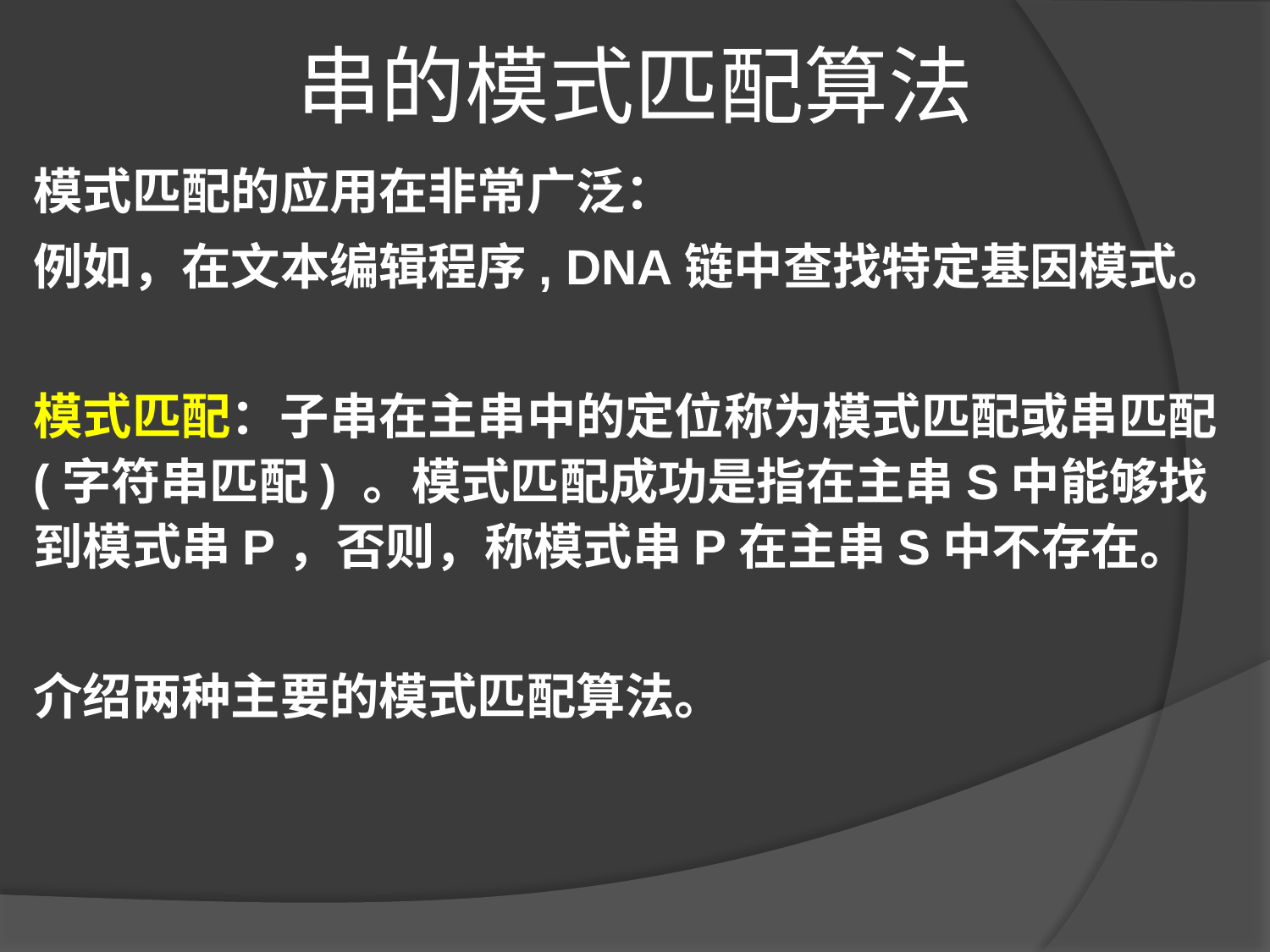

串的模式匹配算法
# 模式匹配的应用在非常广泛：
例如，在文本编辑程序, DNA链中查找特定基因模式。

模式匹配：子串在主串中的定位称为模式匹配或串匹配(字符串匹配) 。模式匹配成功是指在主串S中能够找到模式串P，否则，称模式串P在主串S中不存在。

介绍两种主要的模式匹配算法。